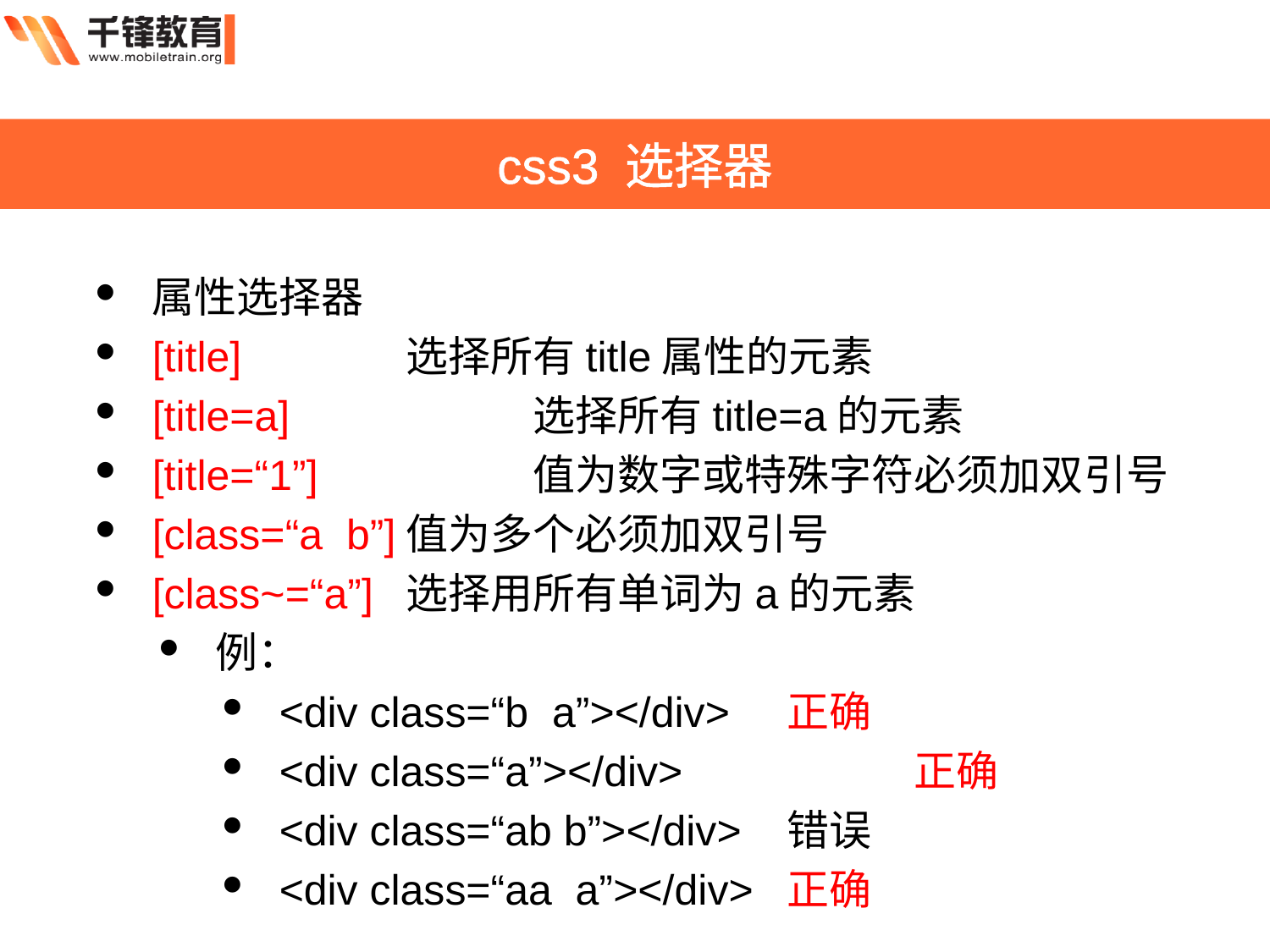

css3 选择器
属性选择器
[title] 		选择所有title属性的元素
[title=a]		选择所有title=a的元素
[title=“1”]		值为数字或特殊字符必须加双引号
[class=“a  b”]	值为多个必须加双引号
[class~=“a”]	选择用所有单词为a的元素
例：
<div class=“b  a”></div>	正确
<div class=“a”></div>		正确
<div class=“ab b”></div>	错误
<div class=“aa  a”></div>	正确